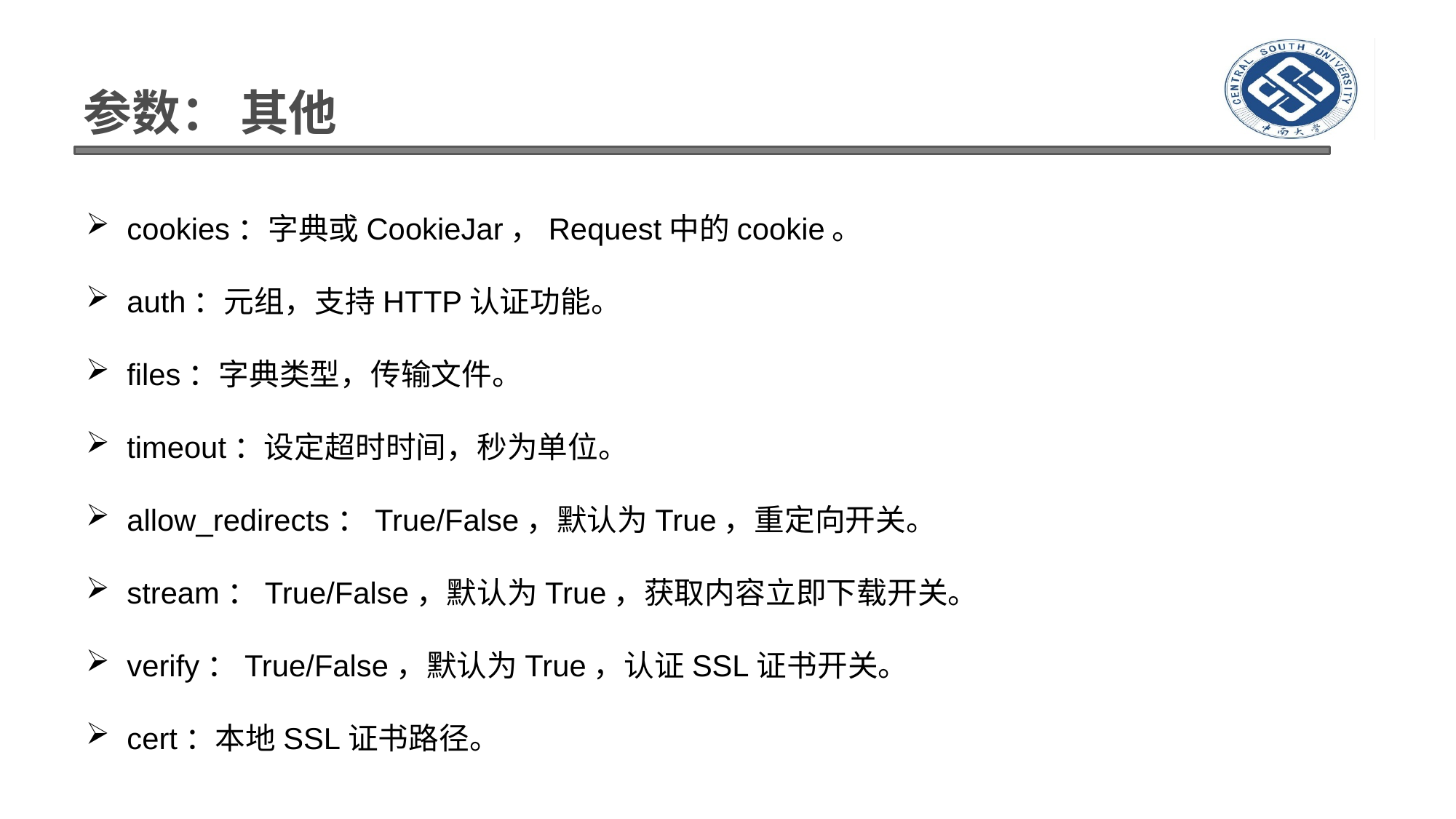

# 参数： 其他
cookies：字典或CookieJar，Request中的cookie。
auth：元组，支持HTTP认证功能。
files：字典类型，传输文件。
timeout：设定超时时间，秒为单位。
allow_redirects：True/False，默认为True，重定向开关。
stream：True/False，默认为True，获取内容立即下载开关。
verify：True/False，默认为True，认证SSL证书开关。
cert：本地SSL证书路径。